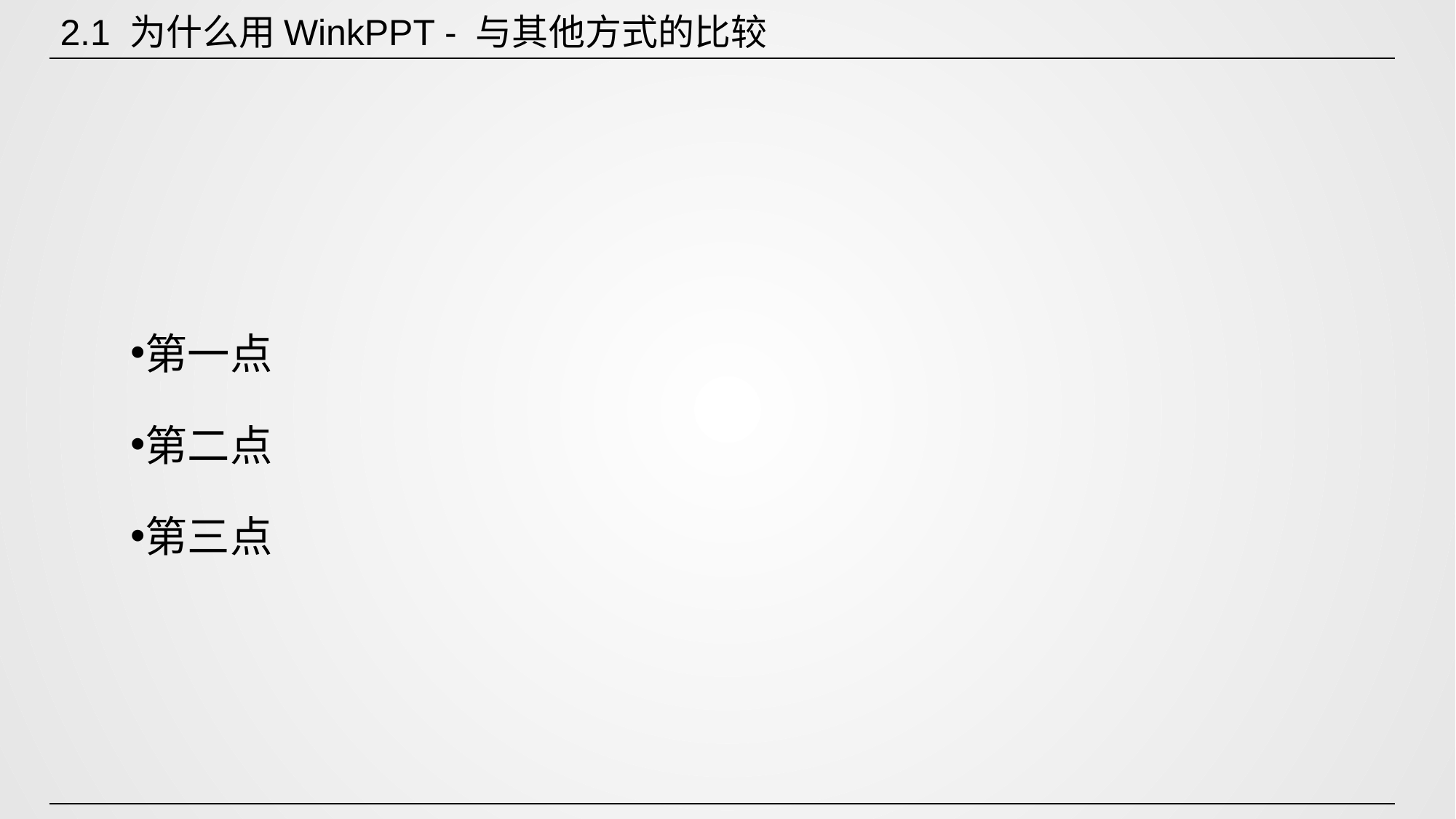

# 2.1 为什么用WinkPPT - 与其他方式的比较
第一点
第二点
第三点